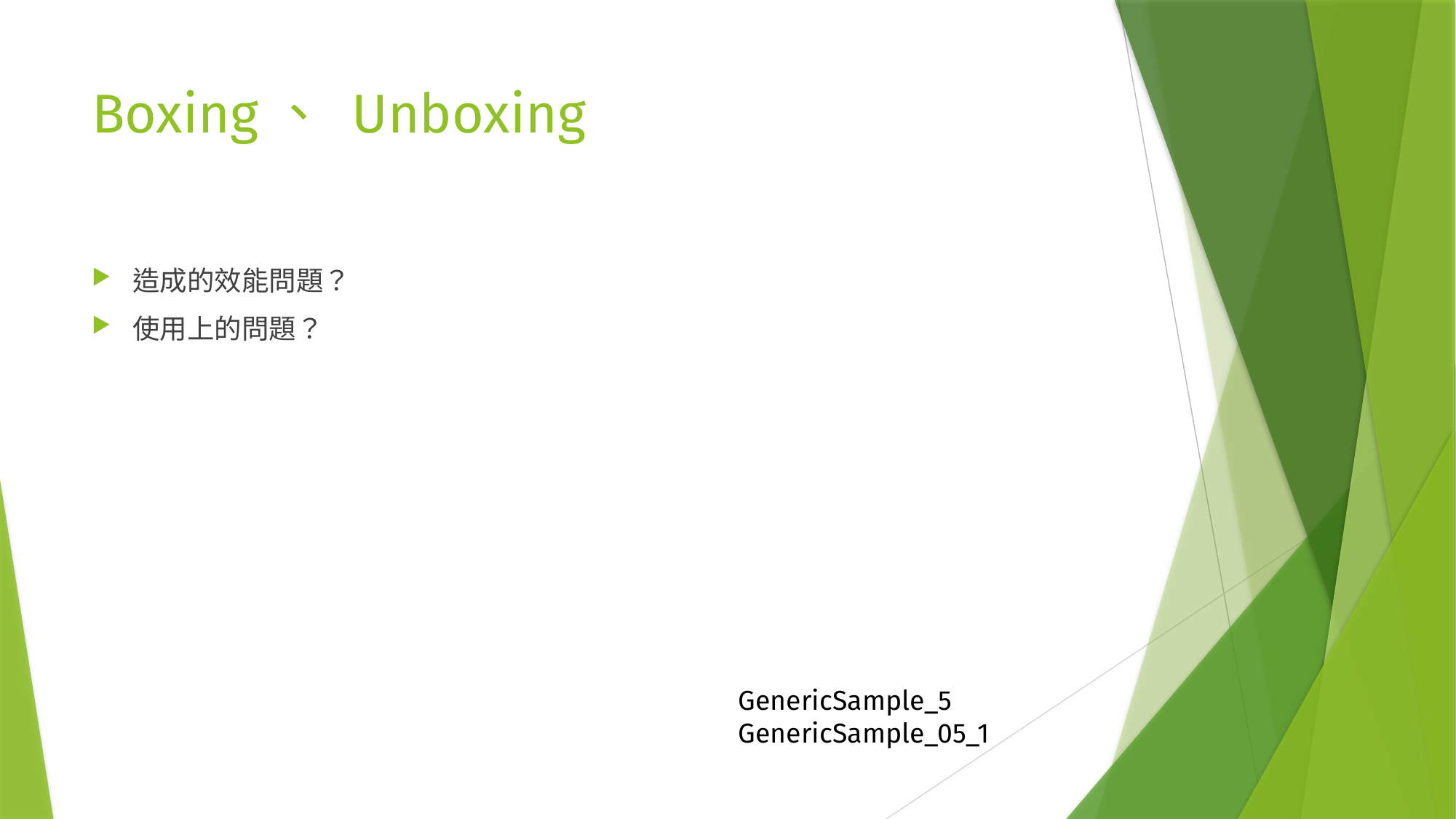

# Boxing、 Unboxing
造成的效能問題？
使用上的問題？
GenericSample_5
GenericSample_05_1